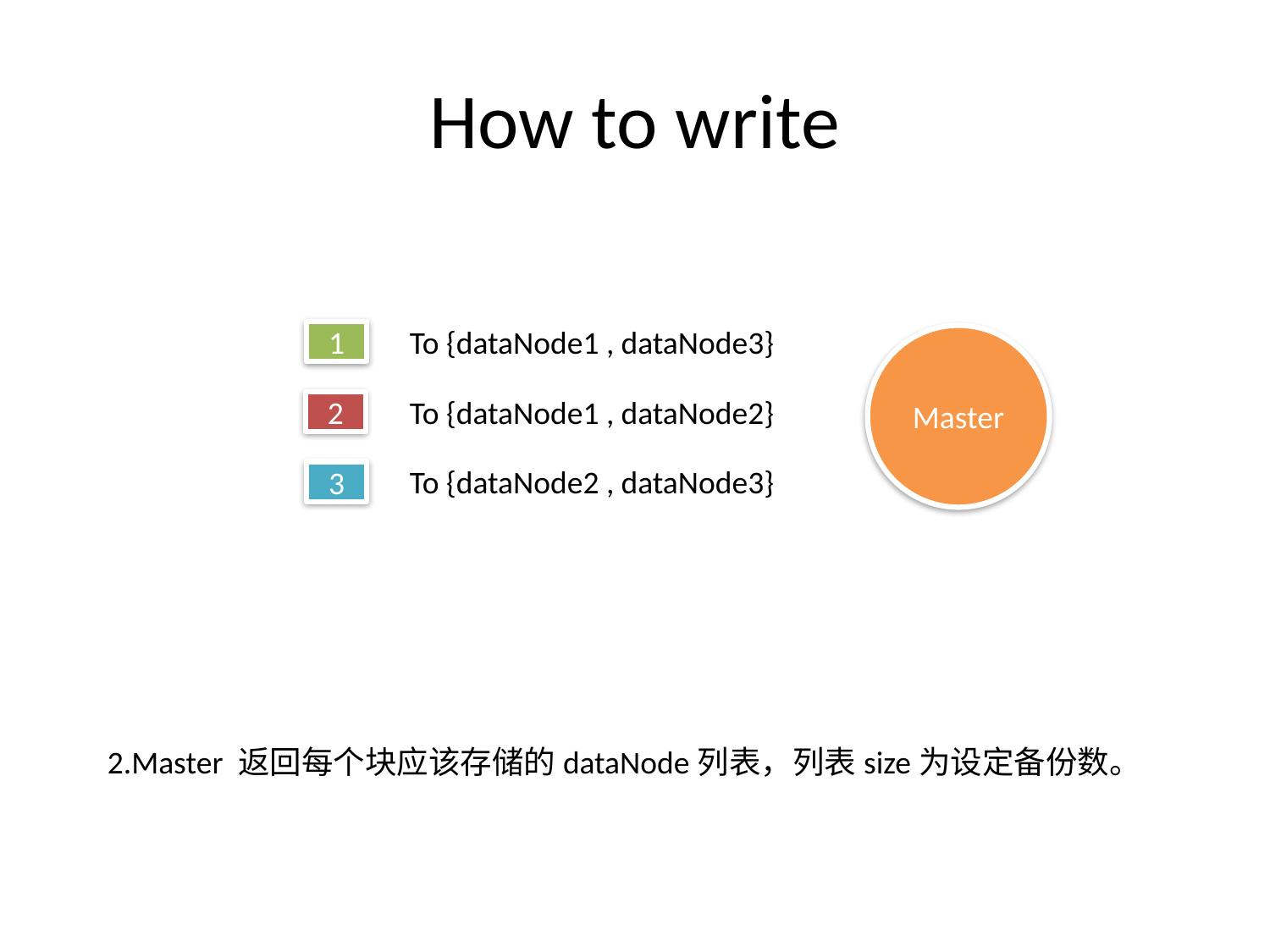

# How to write
To {dataNode1 , dataNode3}
1
Master
To {dataNode1 , dataNode2}
2
To {dataNode2 , dataNode3}
3
2.Master 返回每个块应该存储的dataNode列表，列表size为设定备份数。